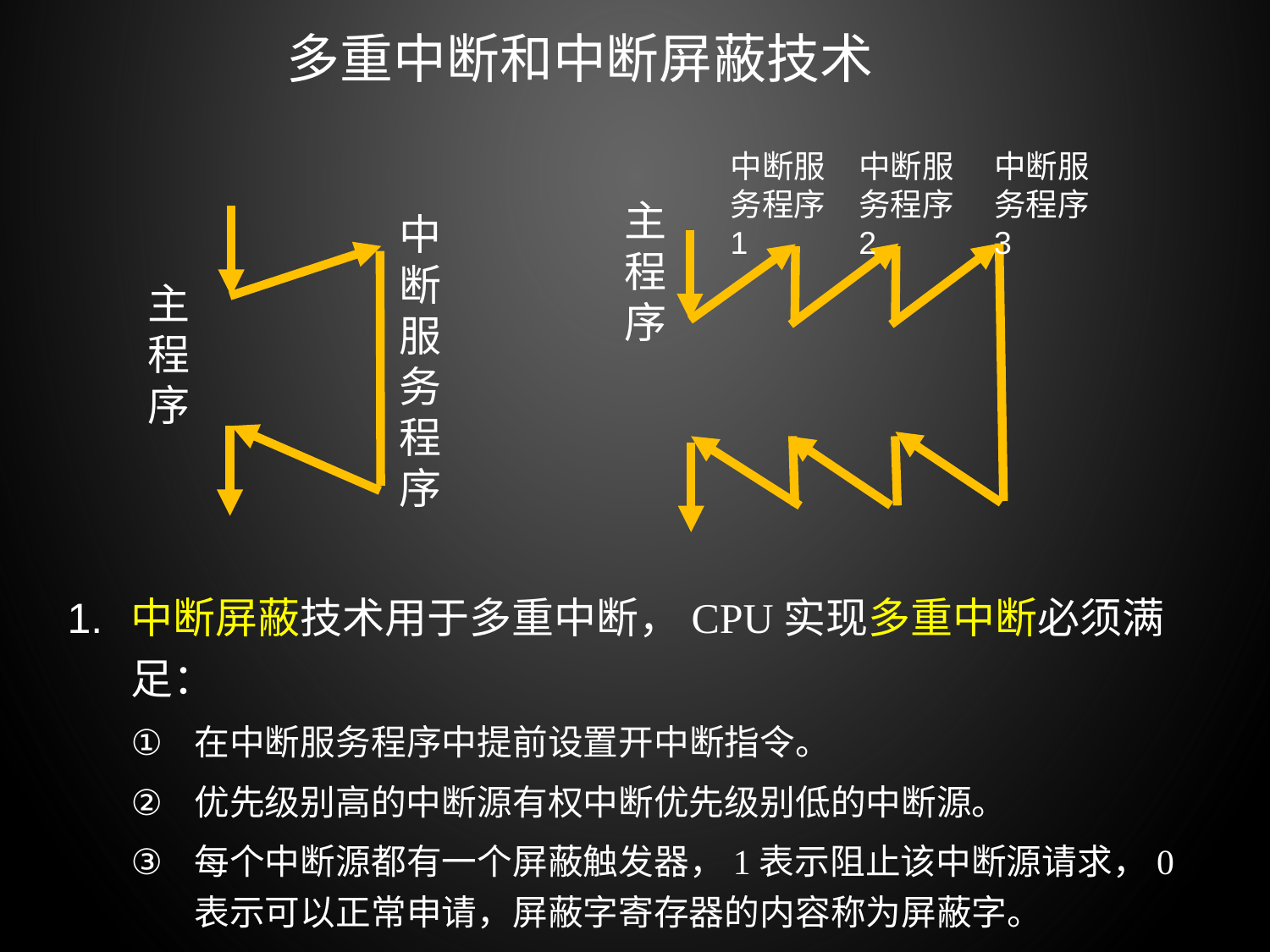

多重中断和中断屏蔽技术
中断服务程序1
中断服务程序2
中断服务程序3
主程序
中断服务程序
主程序
中断屏蔽技术用于多重中断，CPU实现多重中断必须满足：
在中断服务程序中提前设置开中断指令。
优先级别高的中断源有权中断优先级别低的中断源。
每个中断源都有一个屏蔽触发器，1表示阻止该中断源请求，0表示可以正常申请，屏蔽字寄存器的内容称为屏蔽字。